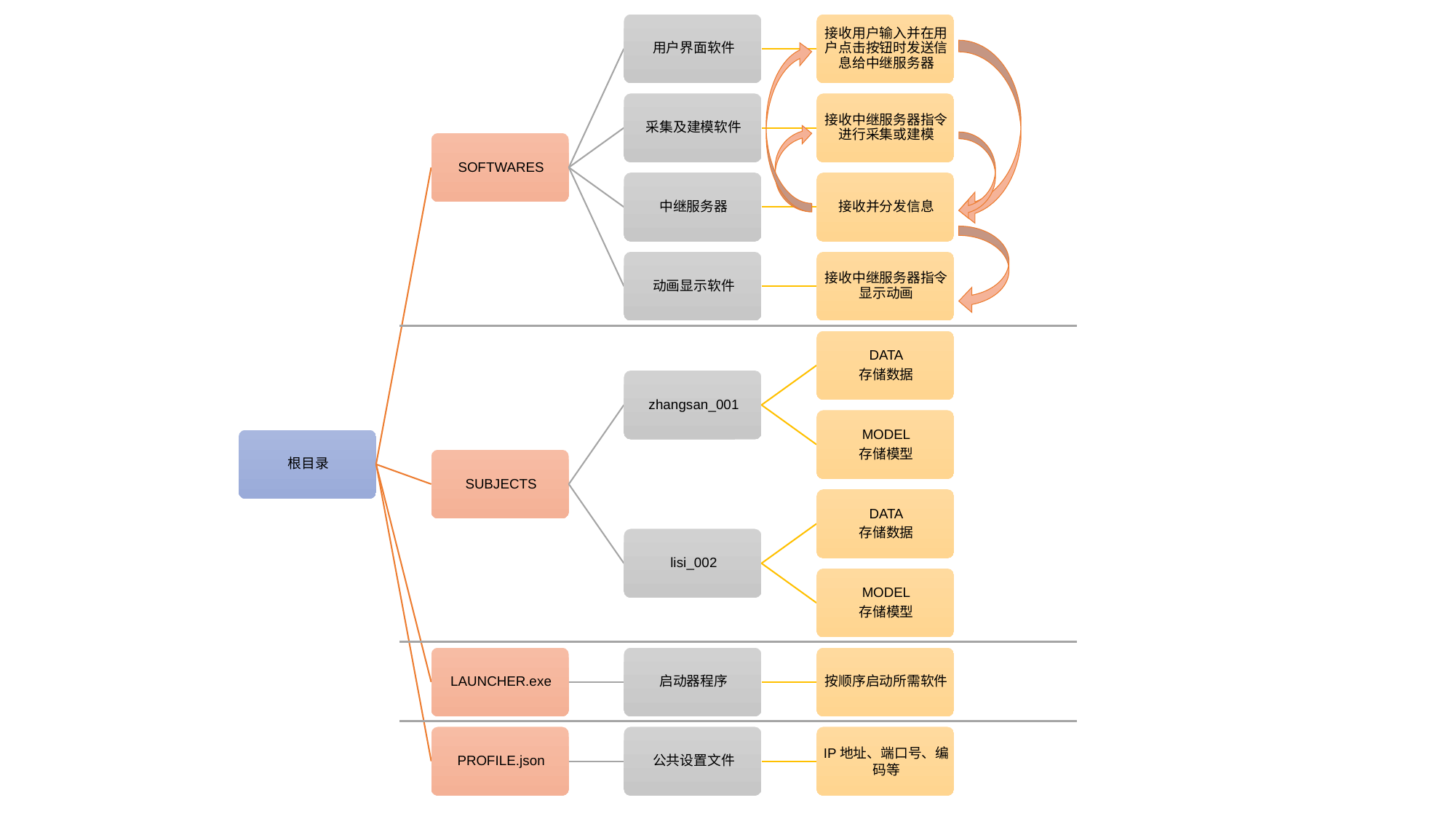

根目录

SOFTWARES

用户界面软件

接收用户输入并在用户点击按钮时发送信息给中继服务器

采集及建模软件

接收中继服务器指令进行采集或建模

中继服务器

接收并分发信息

动画显示软件

接收中继服务器指令显示动画

SUBJECTS

zhangsan_001

DATA
存储数据

MODEL
存储模型

lisi_002

DATA
存储数据

MODEL
存储模型

LAUNCHER.exe

启动器程序

按顺序启动所需软件

PROFILE.json

公共设置文件

IP地址、端口号、编码等